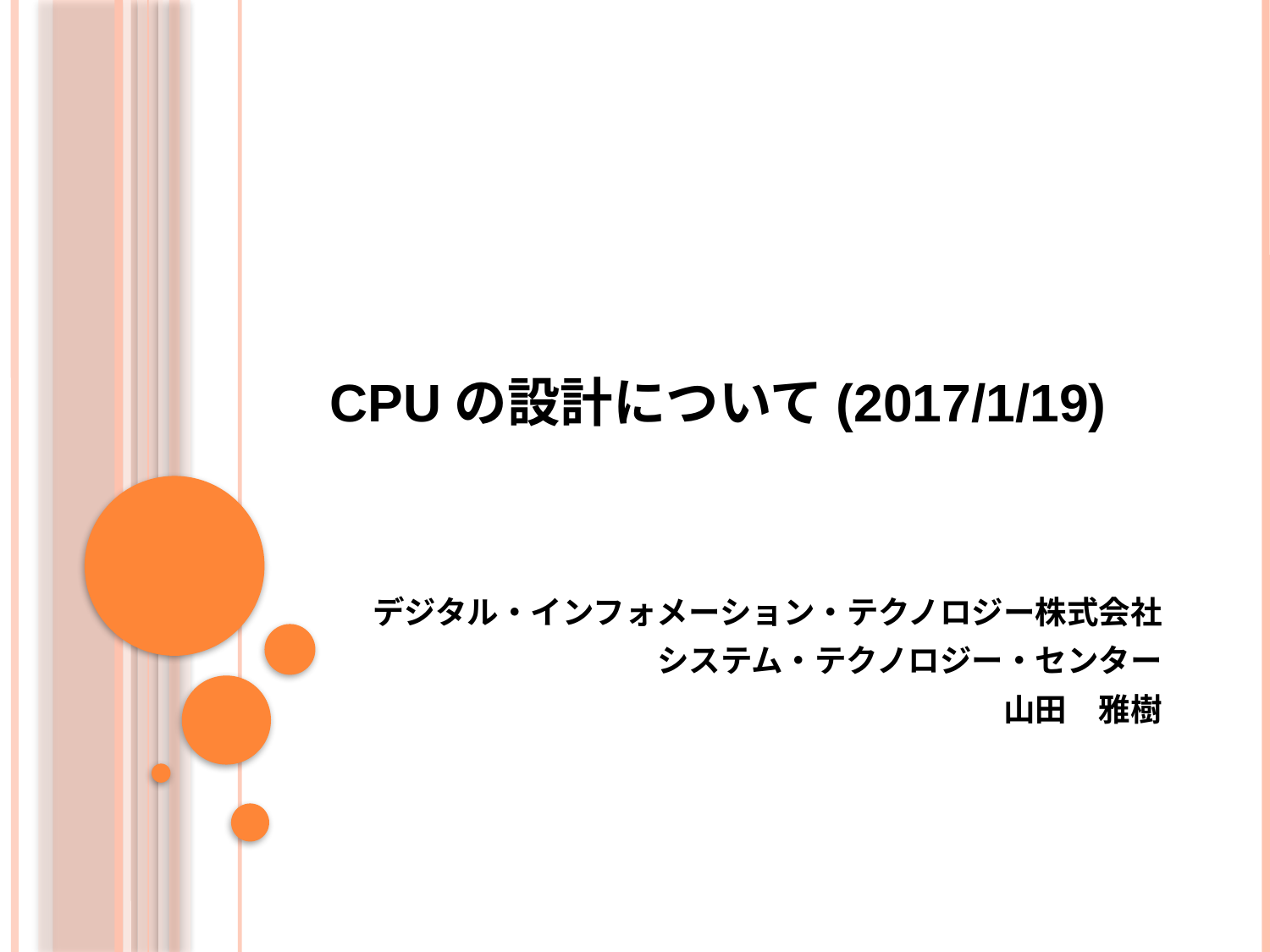

# CPUの設計について(2017/1/19)
デジタル・インフォメーション・テクノロジー株式会社
システム・テクノロジー・センター
山田　雅樹